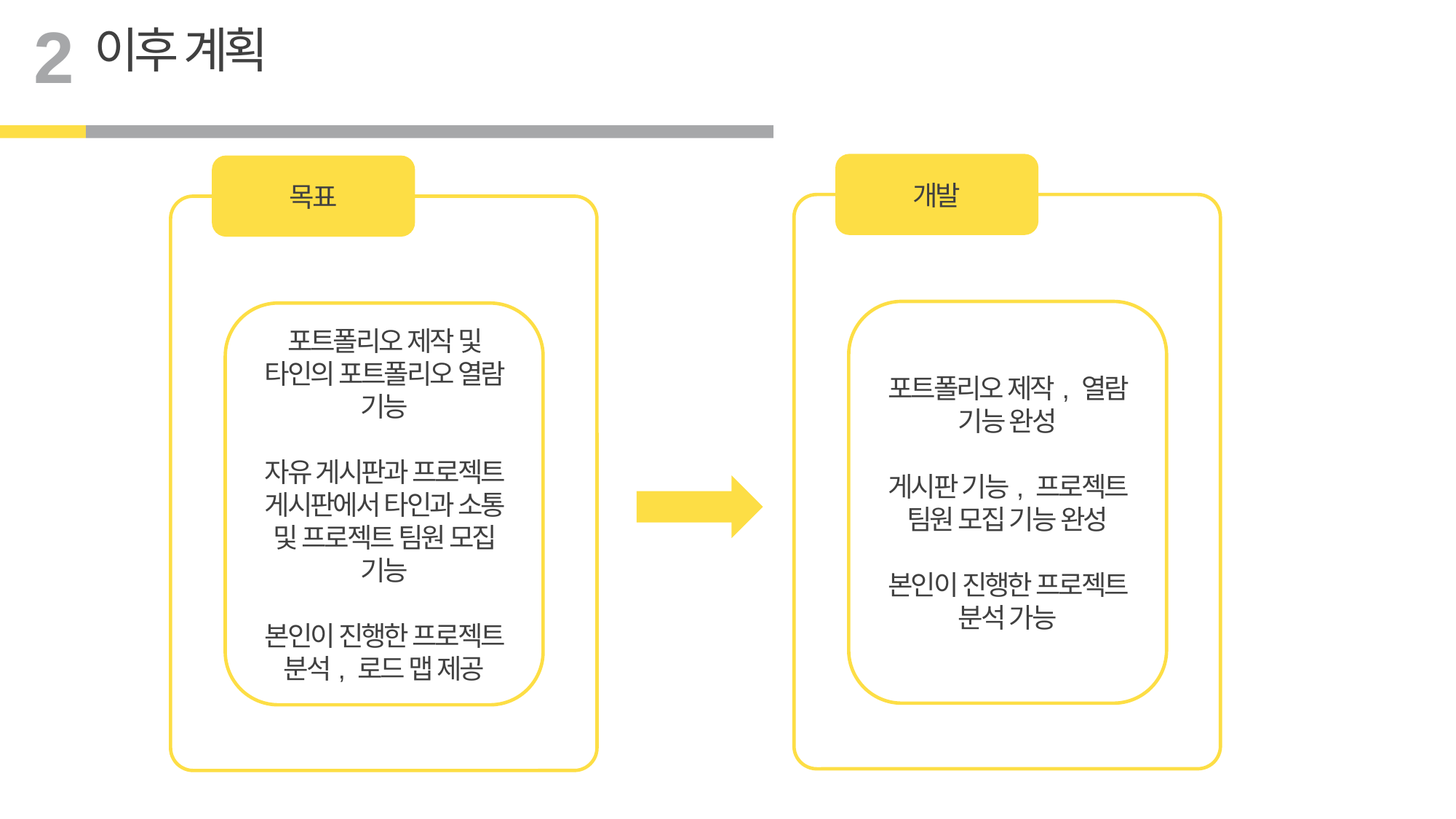

2
이후 계획

개발
목표

포트폴리오 제작, 열람 기능 완성

게시판 기능, 프로젝트 팀원 모집 기능 완성

본인이 진행한 프로젝트 분석 가능
포트폴리오 제작 및 타인의 포트폴리오 열람 기능

자유 게시판과 프로젝트 게시판에서 타인과 소통 및 프로젝트 팀원 모집 기능

본인이 진행한 프로젝트 분석, 로드 맵 제공